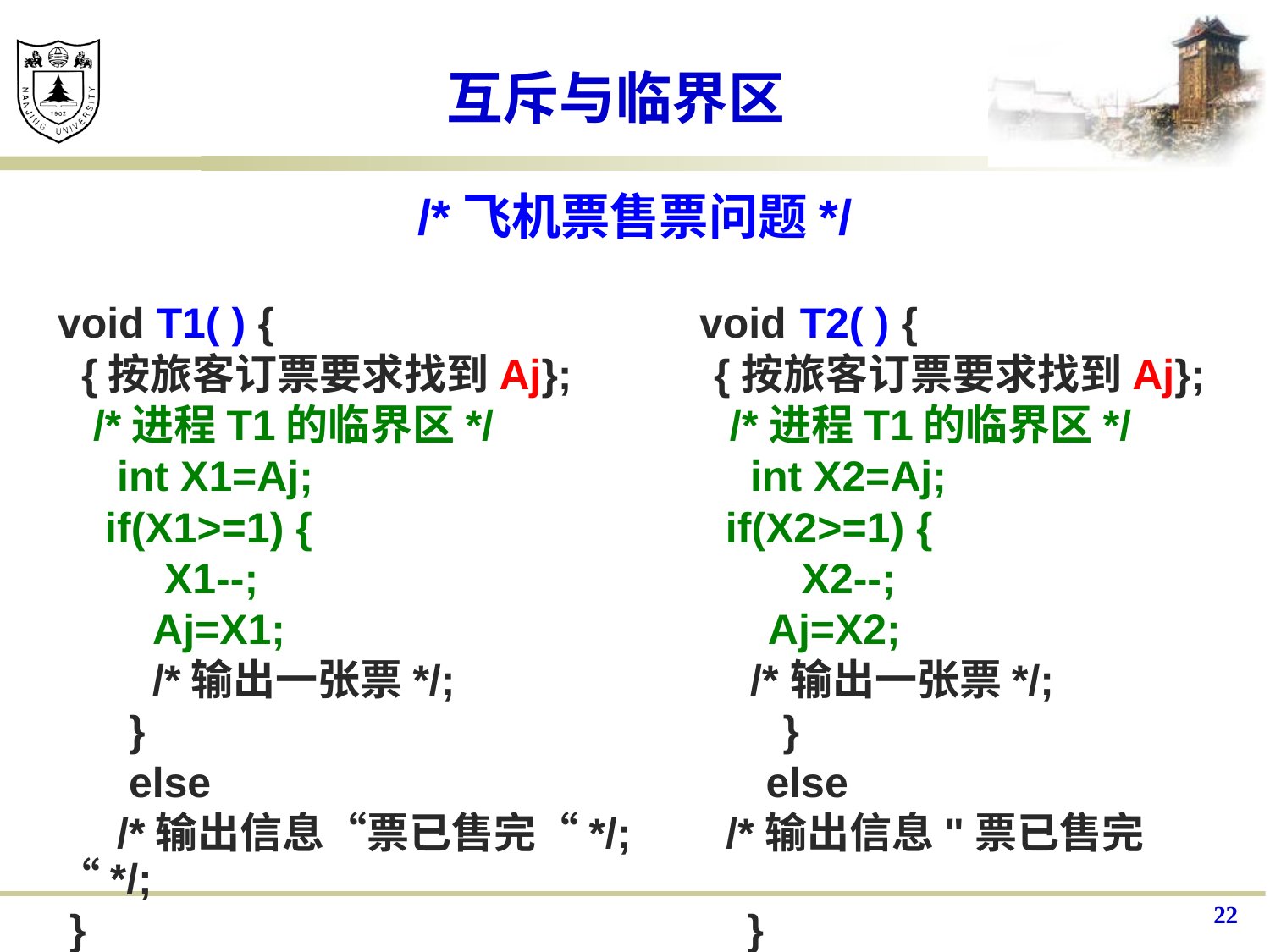

# 互斥与临界区
/*飞机票售票问题*/

void T1( ) {                                    void T2( ) {
  {按旅客订票要求找到Aj};            {按旅客订票要求找到Aj};
   /*进程T1的临界区*/                    /*进程T1的临界区*/
     int X1=Aj;                                     int X2=Aj;
    if(X1>=1) {                                   if(X2>=1) {
         X1--;                                              X2--;
        Aj=X1;                                         Aj=X2;
        /*输出一张票*/;                         /*输出一张票*/;
      }                                                      }
      else                                               else
     /*输出信息“票已售完“*/;        /*输出信息"票已售完“*/;
 }                                                        }
22